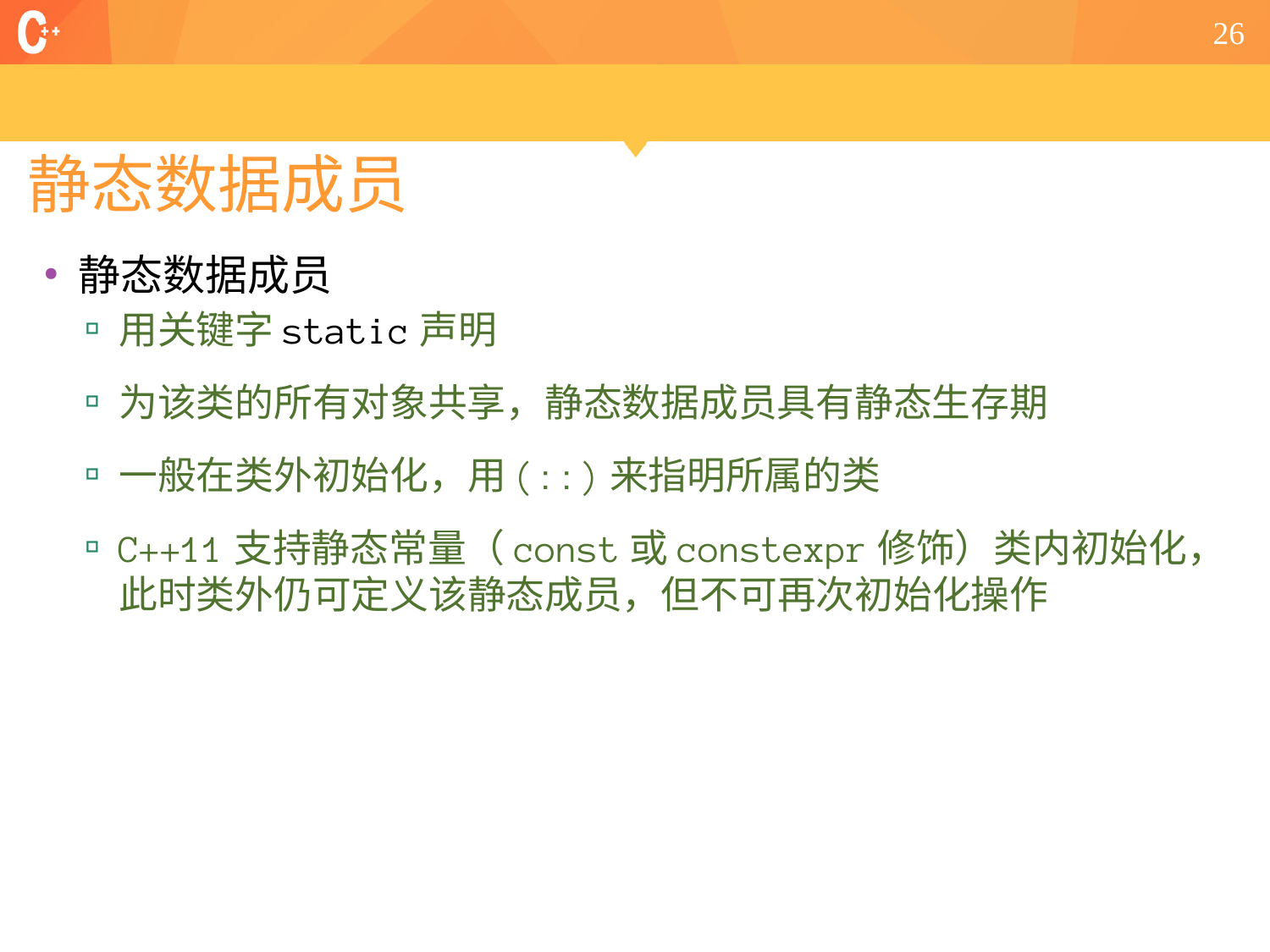

26
# 静态数据成员
静态数据成员
用关键字static声明
为该类的所有对象共享，静态数据成员具有静态生存期
一般在类外初始化，用(::)来指明所属的类
C++11支持静态常量（const或constexpr修饰）类内初始化，此时类外仍可定义该静态成员，但不可再次初始化操作